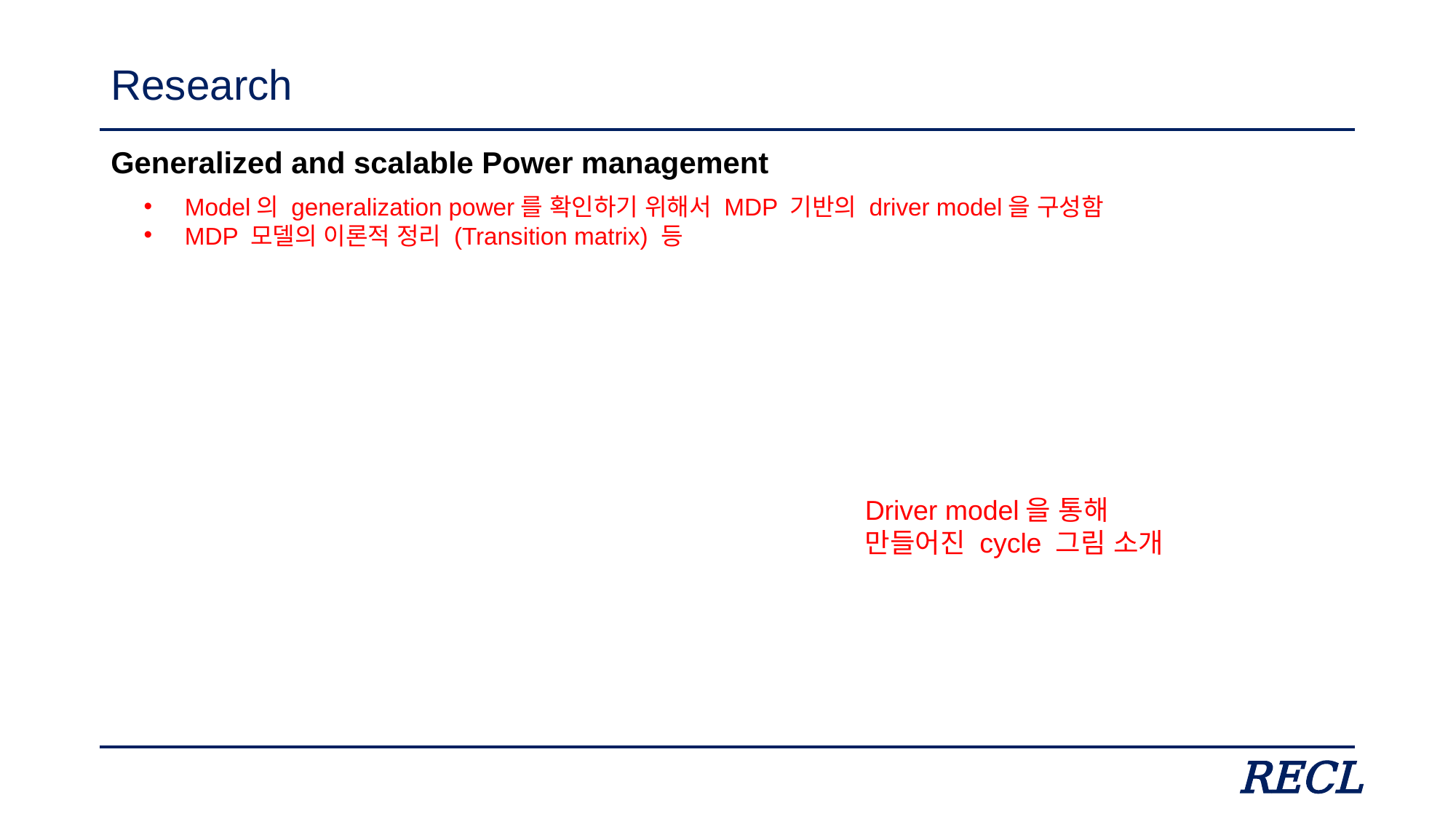

# Research
Generalized and scalable Power management

Model의 generalization power를 확인하기 위해서 MDP 기반의 driver model을 구성함
MDP 모델의 이론적 정리 (Transition matrix) 등

Driver model을 통해
만들어진 cycle 그림 소개
RECL